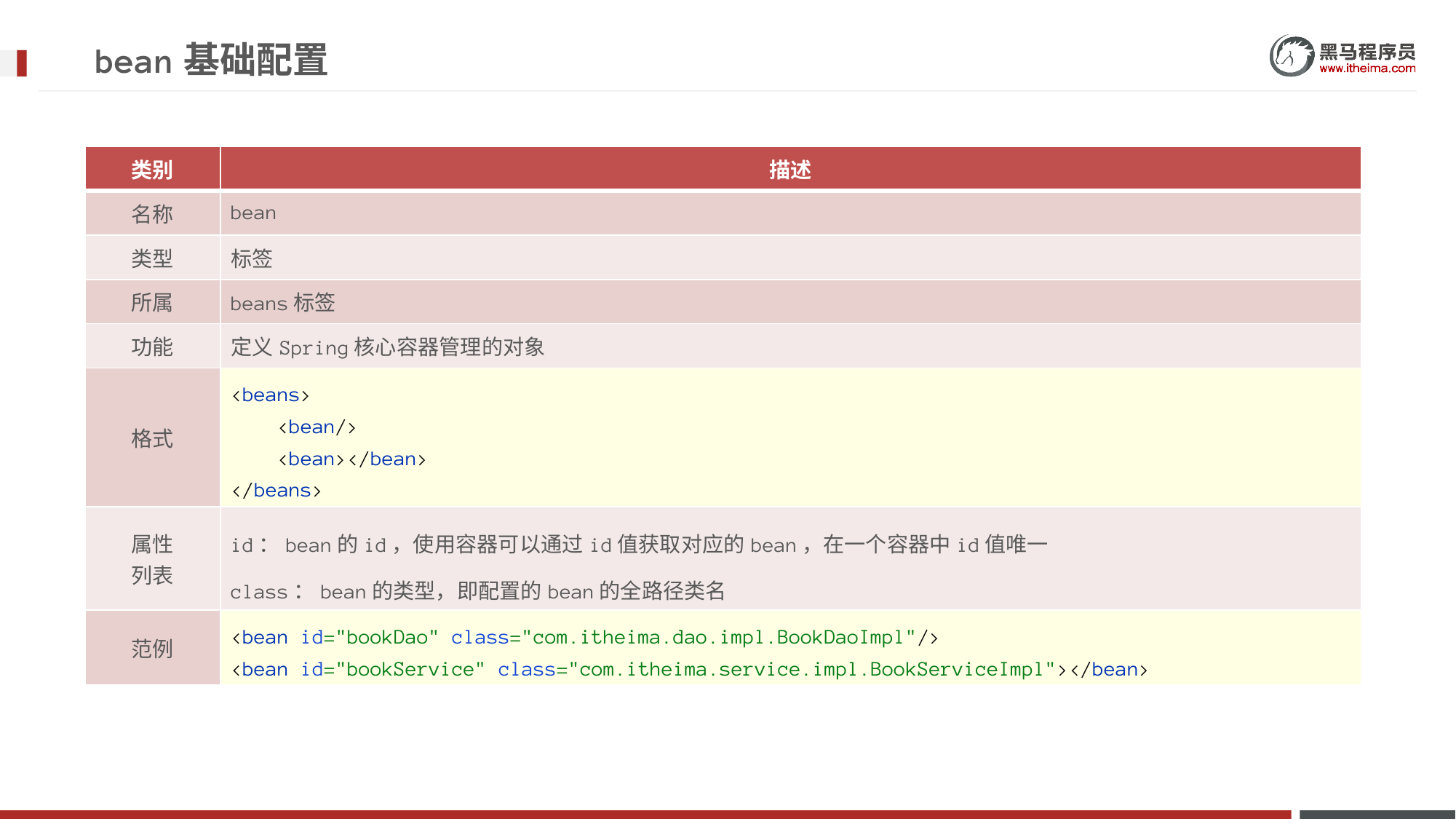

bean基础配置
| 类别 | 描述 |
| --- | --- |
| 名称 | bean |
| 类型 | 标签 |
| 所属 | beans标签 |
| 功能 | 定义Spring核心容器管理的对象 |
| 格式 | <beans> <bean/> <bean></bean> </beans> |
| 属性 列表 | id：bean的id，使用容器可以通过id值获取对应的bean，在一个容器中id值唯一 class：bean的类型，即配置的bean的全路径类名 |
| 范例 | <bean id="bookDao" class="com.itheima.dao.impl.BookDaoImpl"/> <bean id="bookService" class="com.itheima.service.impl.BookServiceImpl"></bean> |